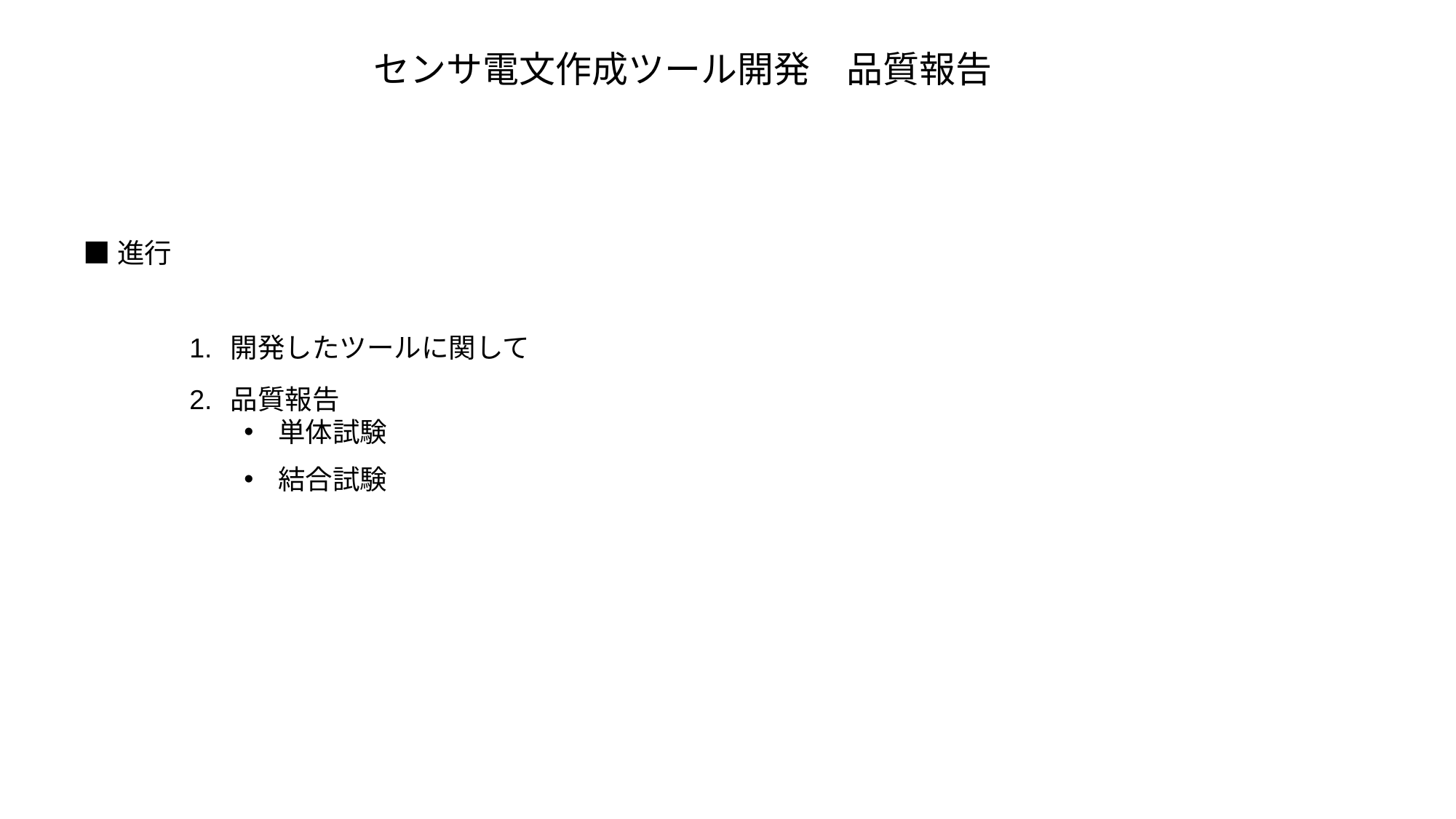

センサ電文作成ツール開発　品質報告
■進行
開発したツールに関して

品質報告
単体試験

結合試験